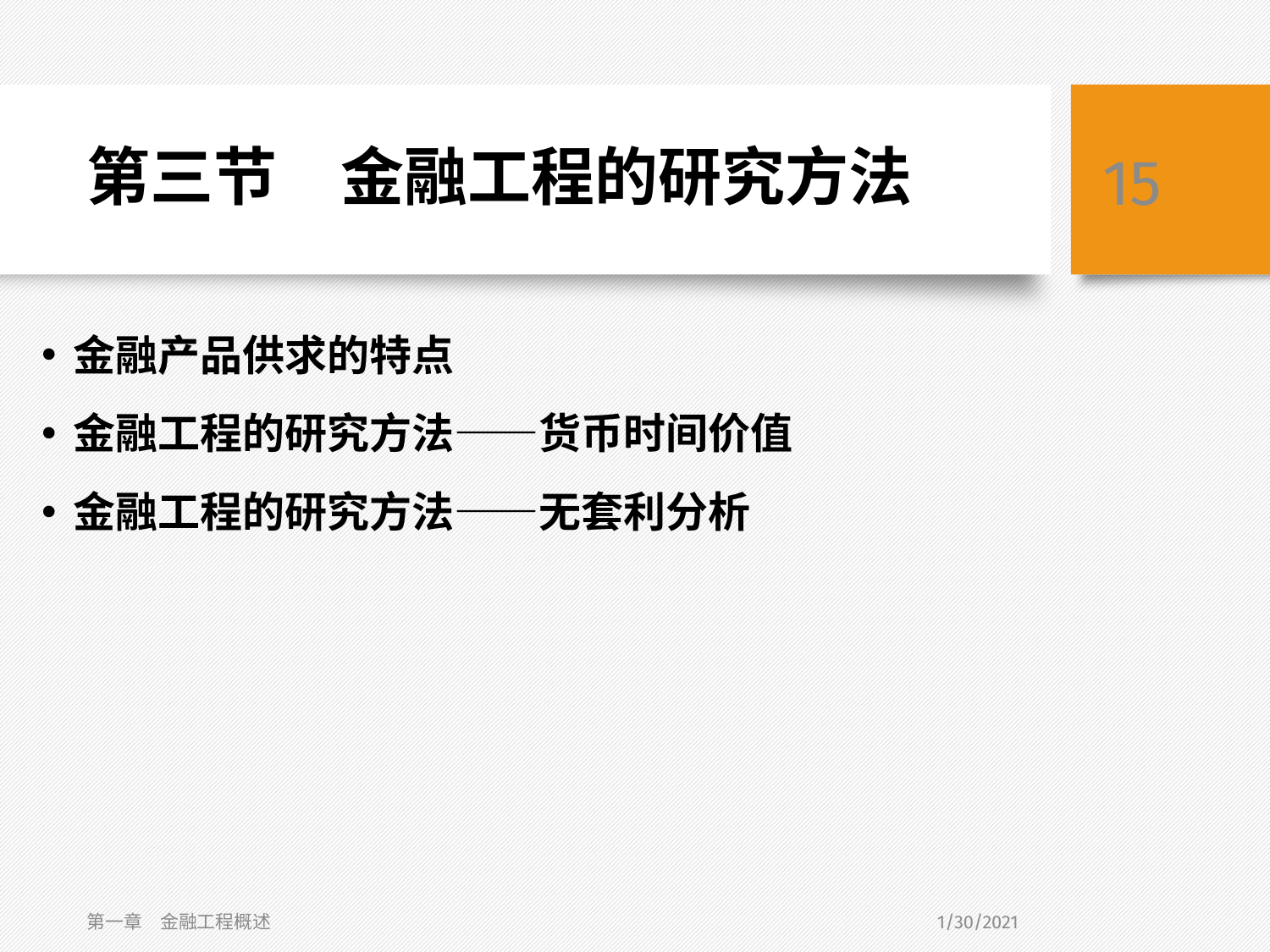

# 第三节　金融工程的研究方法
15
金融产品供求的特点
金融工程的研究方法——货币时间价值
金融工程的研究方法——无套利分析

1/30/2021
第一章　金融工程概述